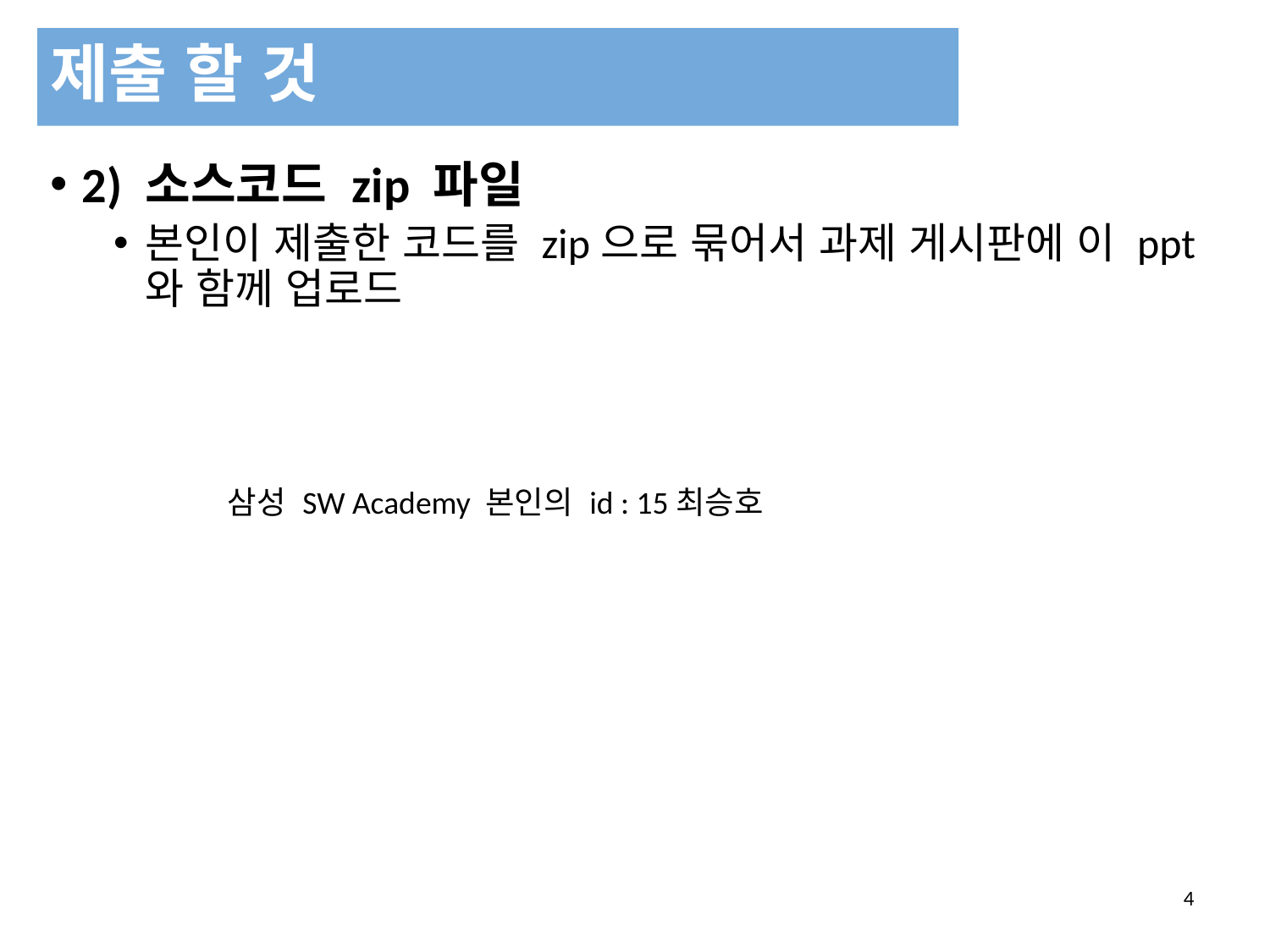

제출 할 것
2) 소스코드 zip 파일
본인이 제출한 코드를 zip으로 묶어서 과제 게시판에 이 ppt와 함께 업로드

삼성 SW Academy 본인의 id : 15최승호